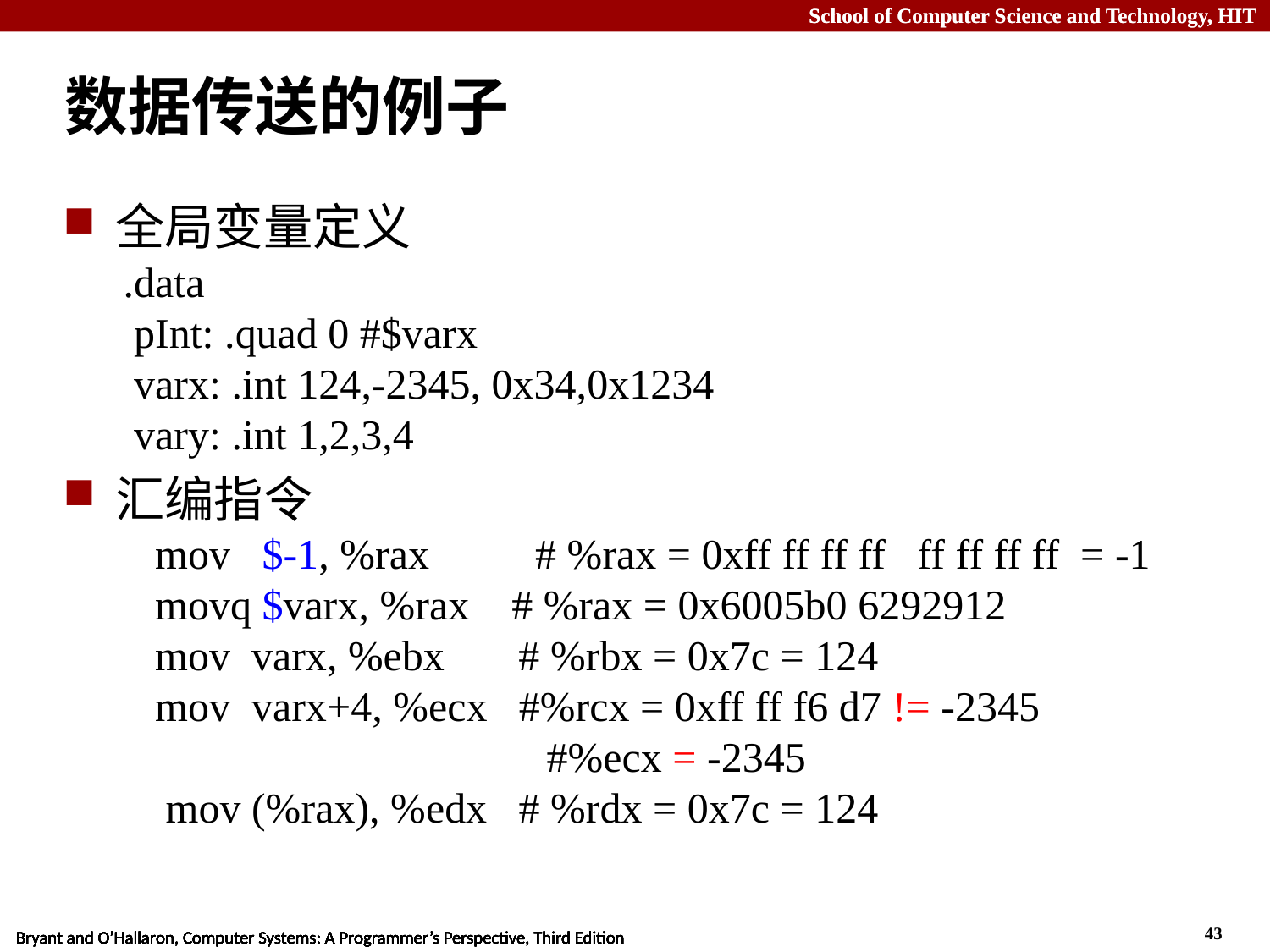

# 数据传送的例子
全局变量定义
.data
 pInt: .quad 0 #$varx
 varx: .int 124,-2345, 0x34,0x1234
 vary: .int 1,2,3,4
汇编指令
   mov   $-1, %rax          # %rax = 0xff ff ff ff   ff ff ff ff  = -1
   movq $varx, %rax    # %rax = 0x6005b0 6292912
   mov  varx, %ebx       # %rbx = 0x7c = 124
   mov  varx+4, %ecx   #%rcx = 0xff ff f6 d7 != -2345
                                        #%ecx = -2345
    mov (%rax), %edx   # %rdx = 0x7c = 124